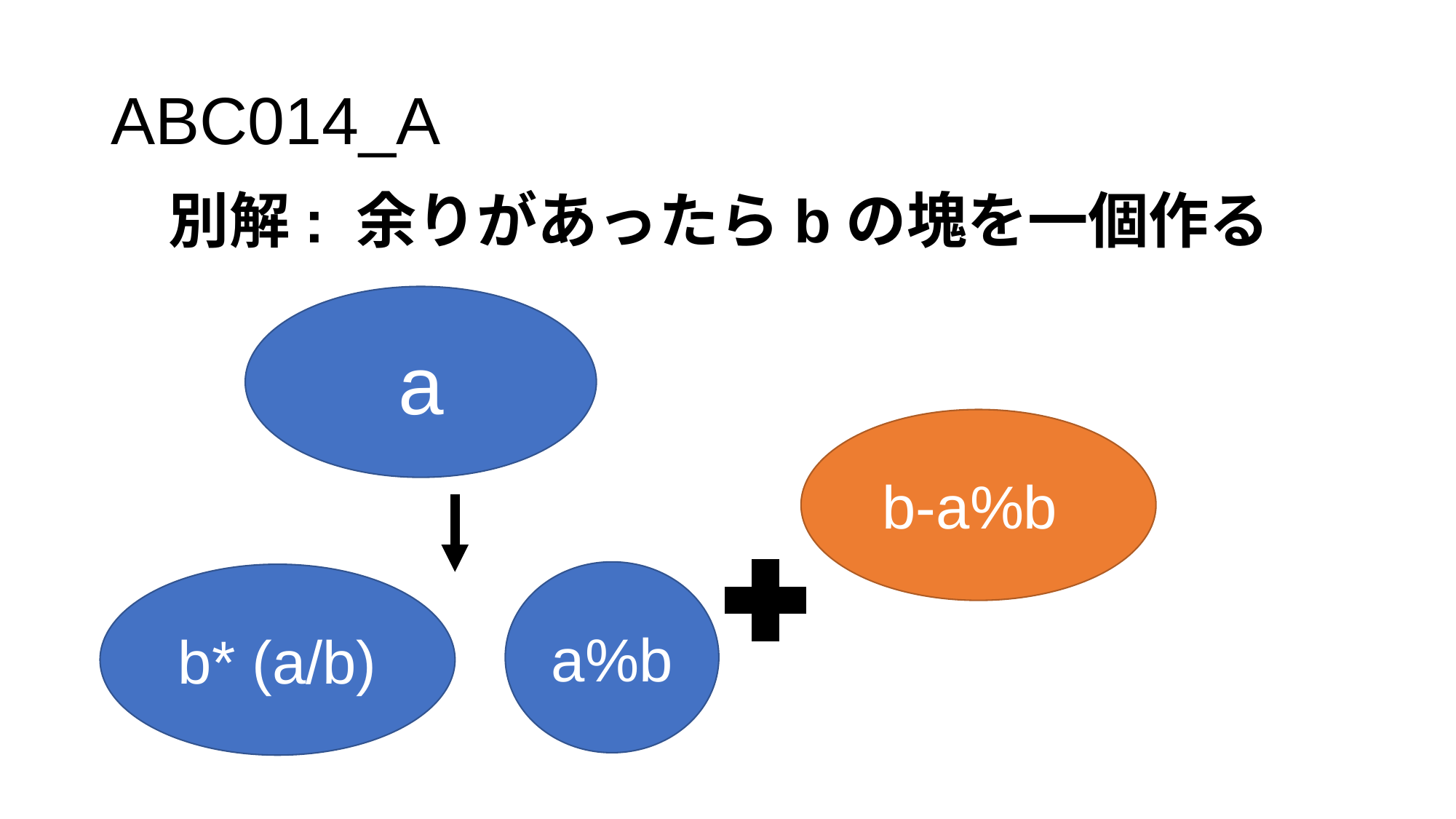

# ABC014_A
別解: 余りがあったらbの塊を一個作る
a
b-a%b

a%b
b* (a/b)